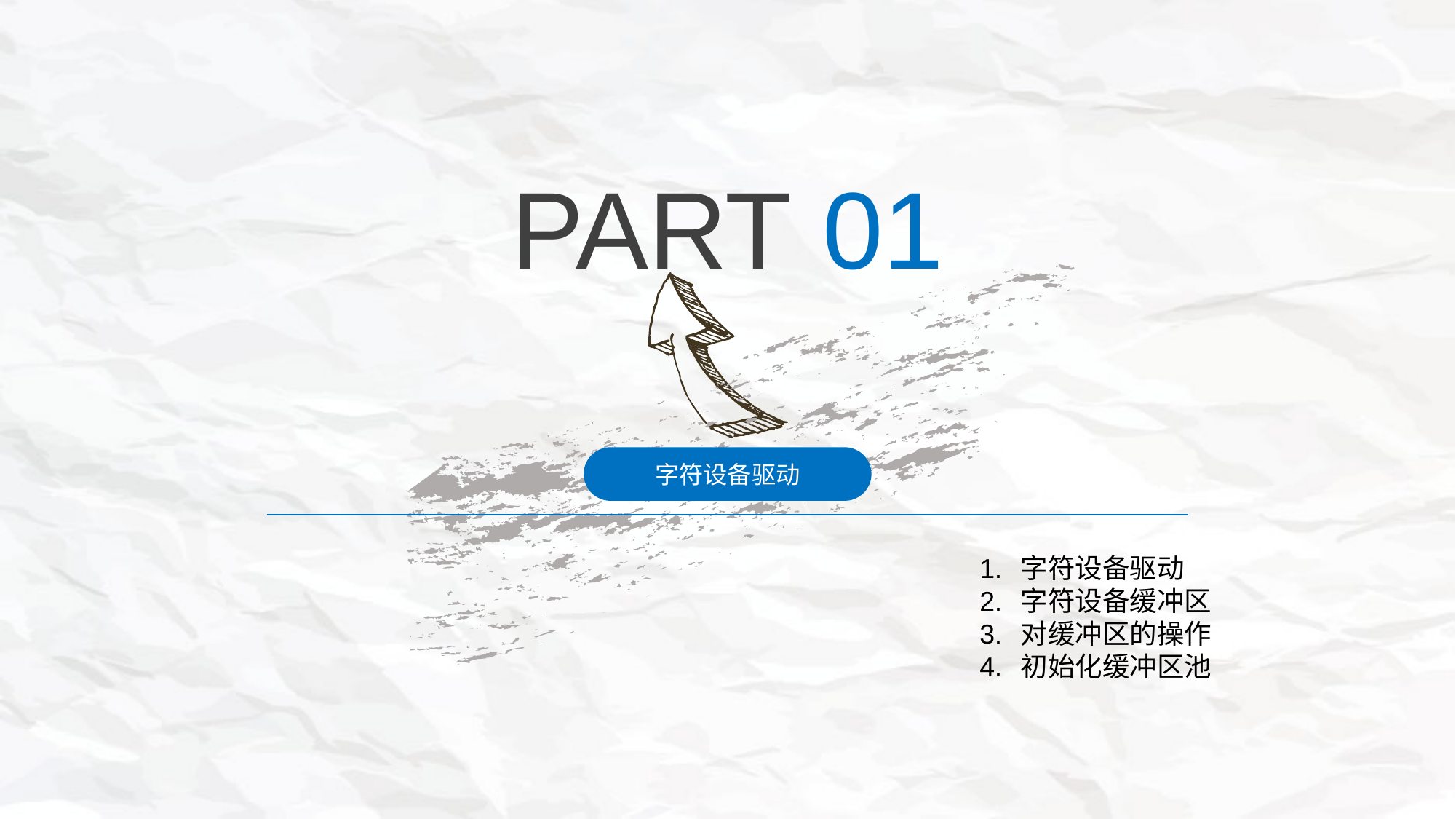

PART 01

字符设备驱动
字符设备驱动
字符设备缓冲区
对缓冲区的操作
初始化缓冲区池